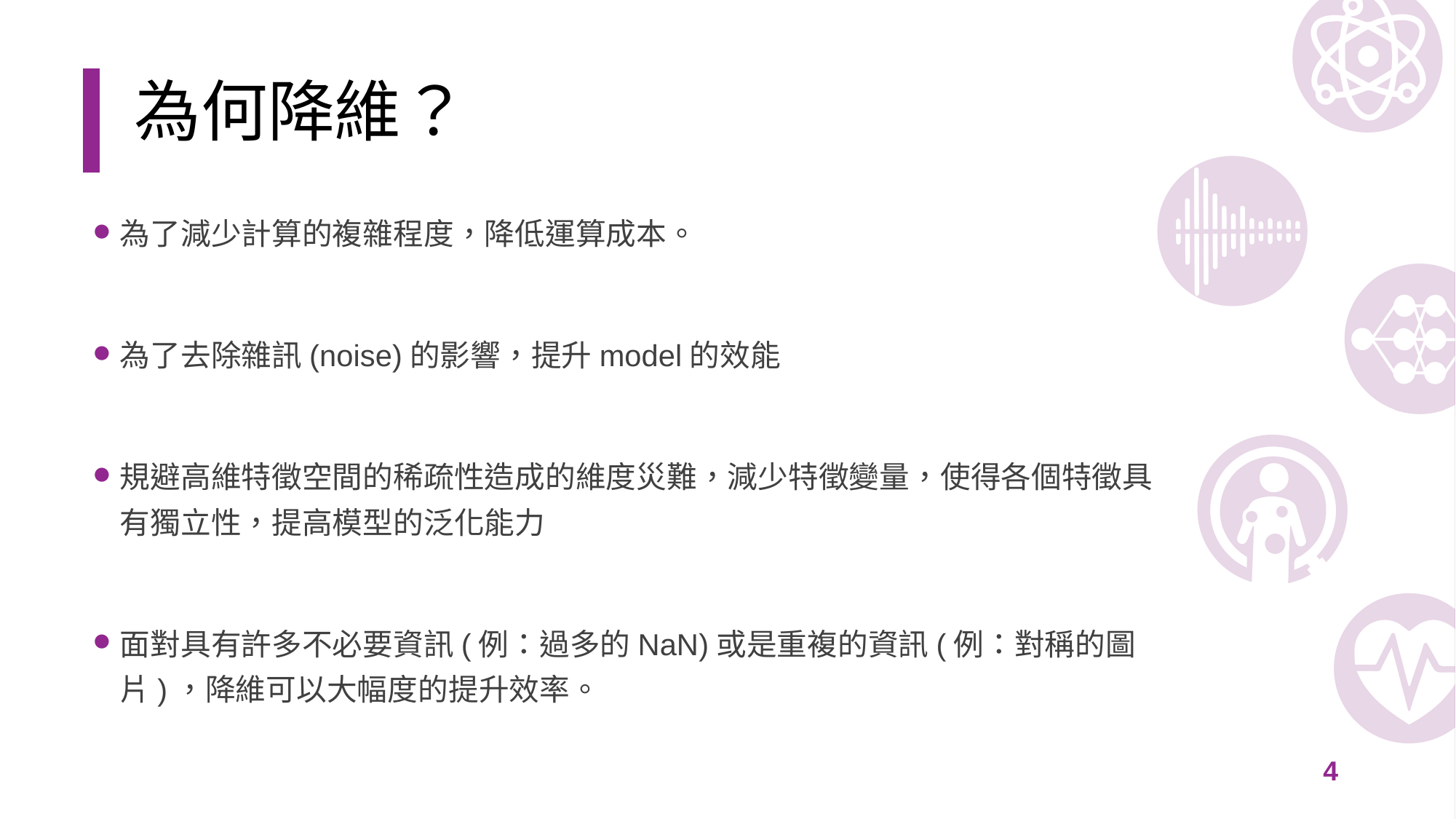

# 為何降維？
為了減少計算的複雜程度，降低運算成本。

為了去除雜訊(noise)的影響，提升model的效能

規避高維特徵空間的稀疏性造成的維度災難，減少特徵變量，使得各個特徵具有獨立性，提高模型的泛化能力

面對具有許多不必要資訊(例：過多的NaN)或是重複的資訊(例：對稱的圖片)，降維可以大幅度的提升效率。

4